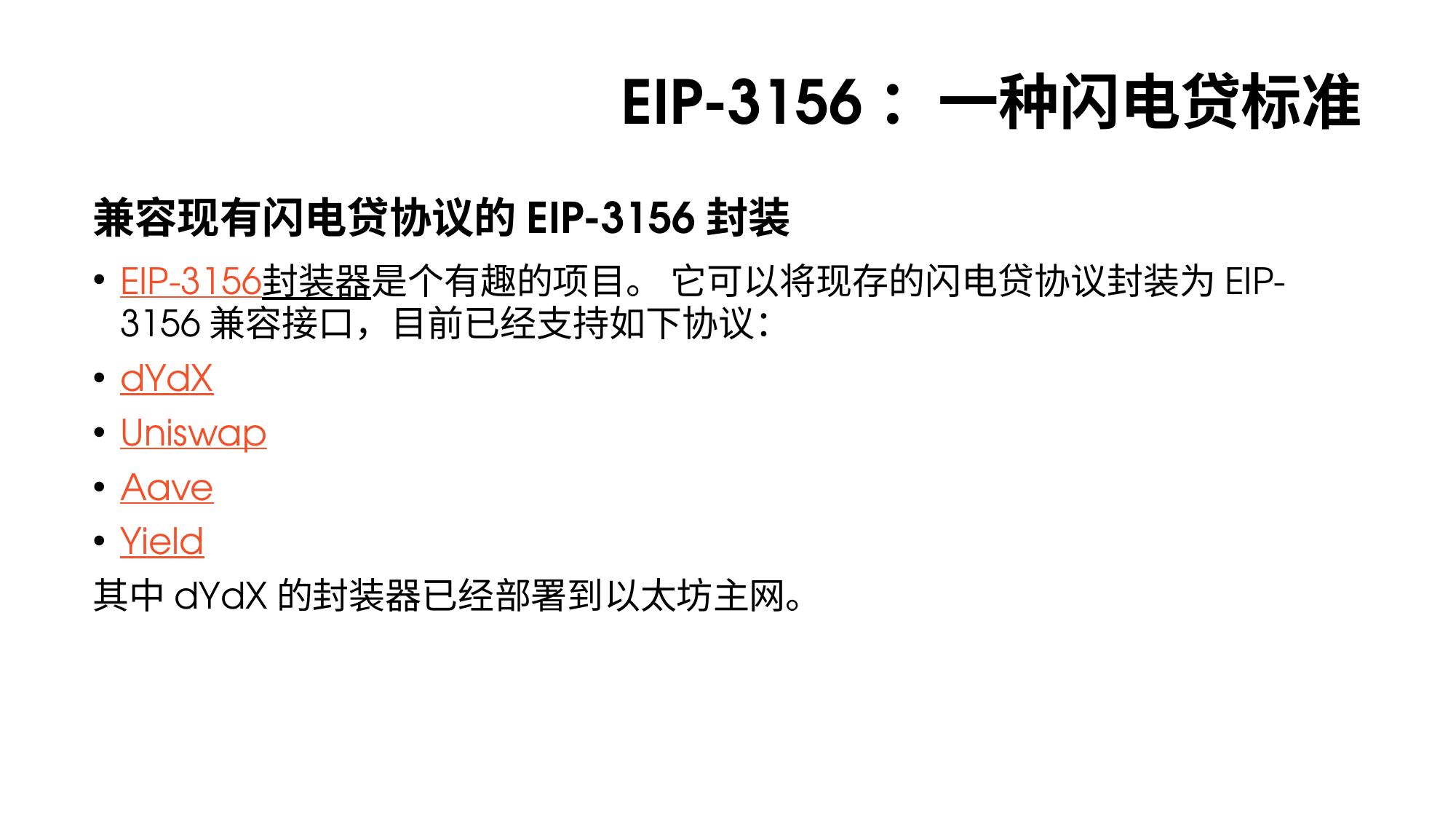

# EIP-3156：一种闪电贷标准
兼容现有闪电贷协议的EIP-3156封装
EIP-3156封装器是个有趣的项目。 它可以将现存的闪电贷协议封装为EIP-3156兼容接口，目前已经支持如下协议：
dYdX
Uniswap
Aave
Yield
其中dYdX的封装器已经部署到以太坊主网。